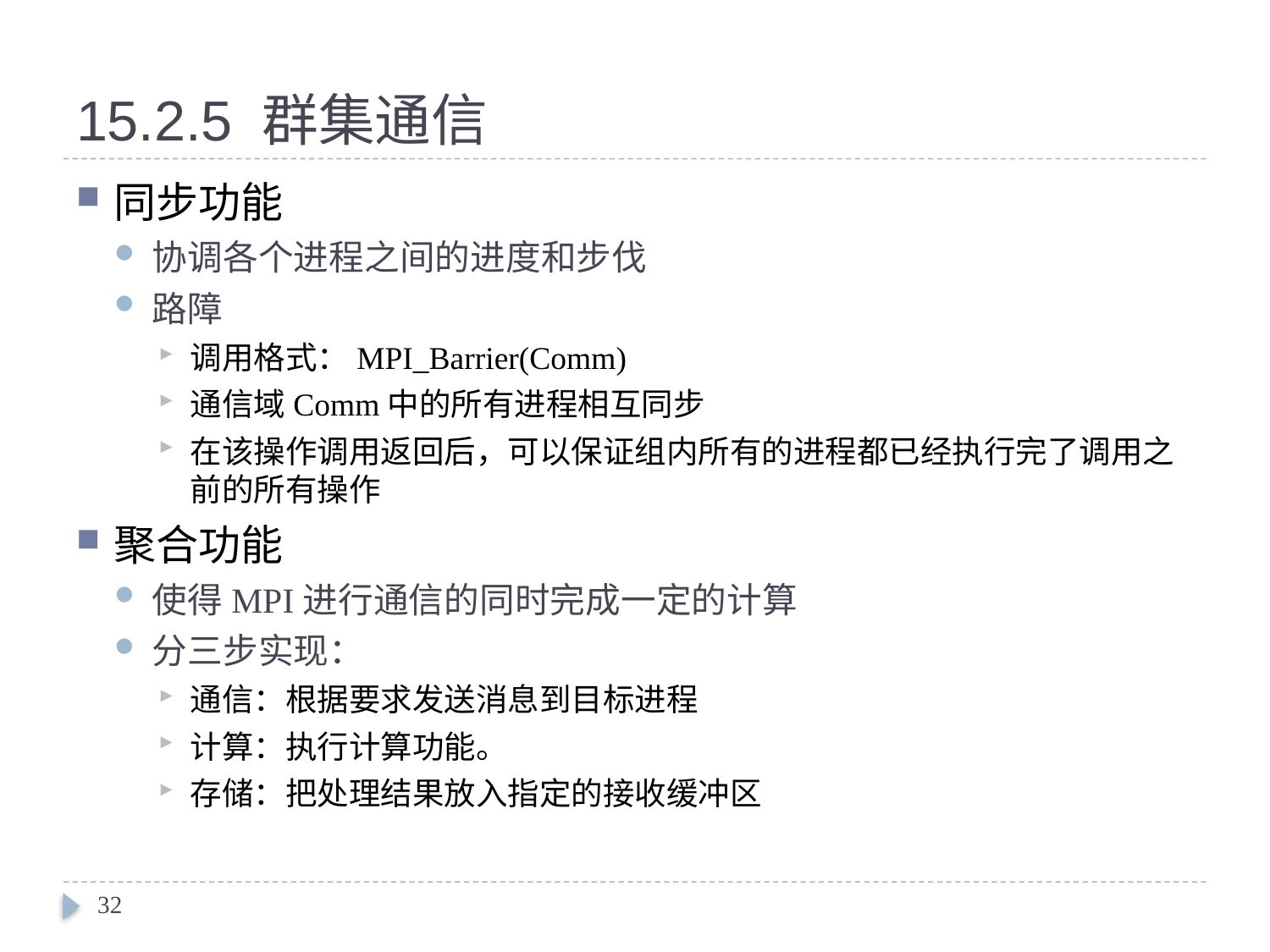

# 15.2.5 群集通信
同步功能
协调各个进程之间的进度和步伐
路障
调用格式：MPI_Barrier(Comm)
通信域Comm中的所有进程相互同步
在该操作调用返回后，可以保证组内所有的进程都已经执行完了调用之前的所有操作
聚合功能
使得MPI进行通信的同时完成一定的计算
分三步实现：
通信：根据要求发送消息到目标进程
计算：执行计算功能。
存储：把处理结果放入指定的接收缓冲区
32